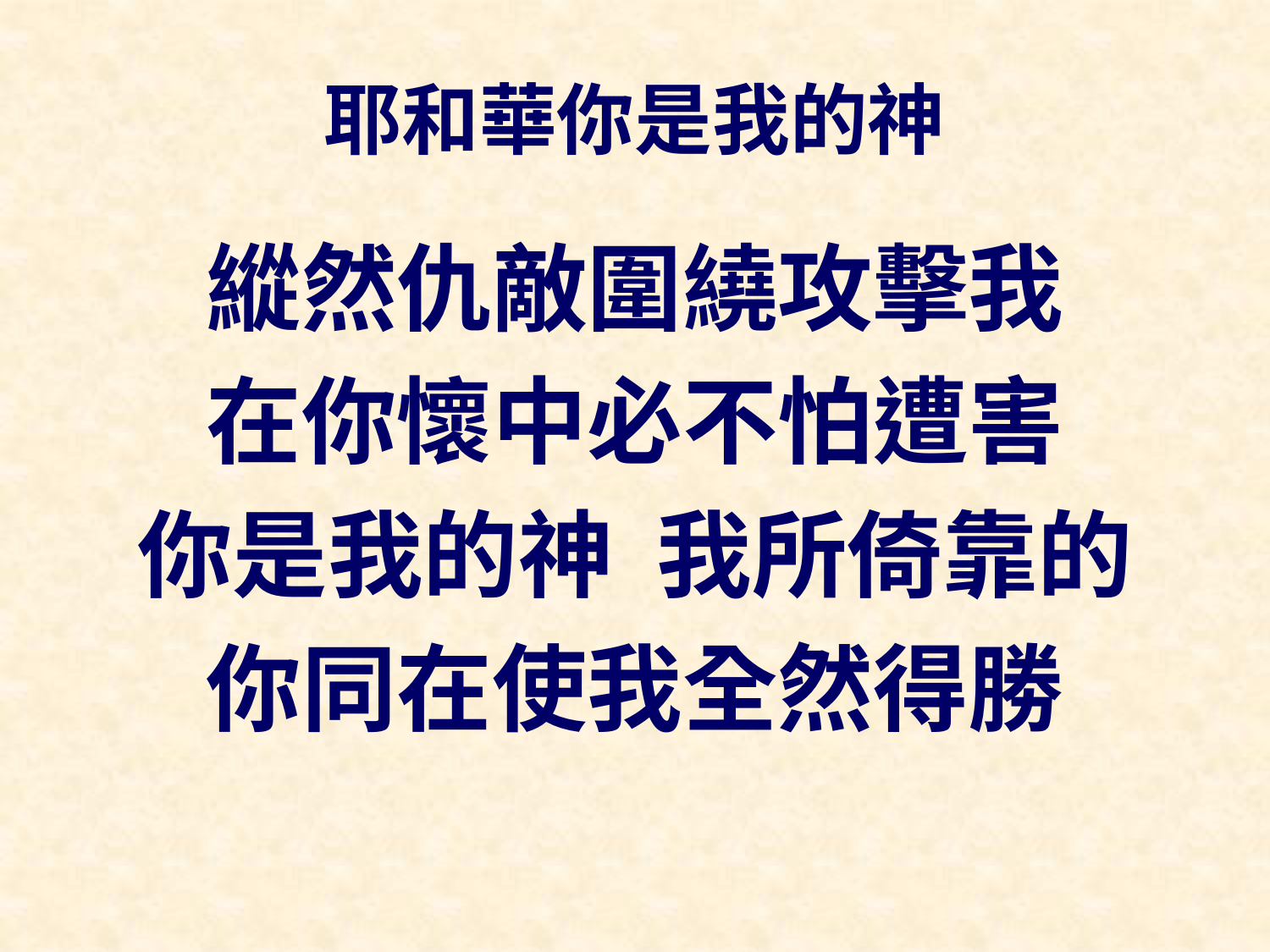

# 耶和華你是我的神
縱然仇敵圍繞攻擊我
在你懷中必不怕遭害
你是我的神  我所倚靠的
你同在使我全然得勝